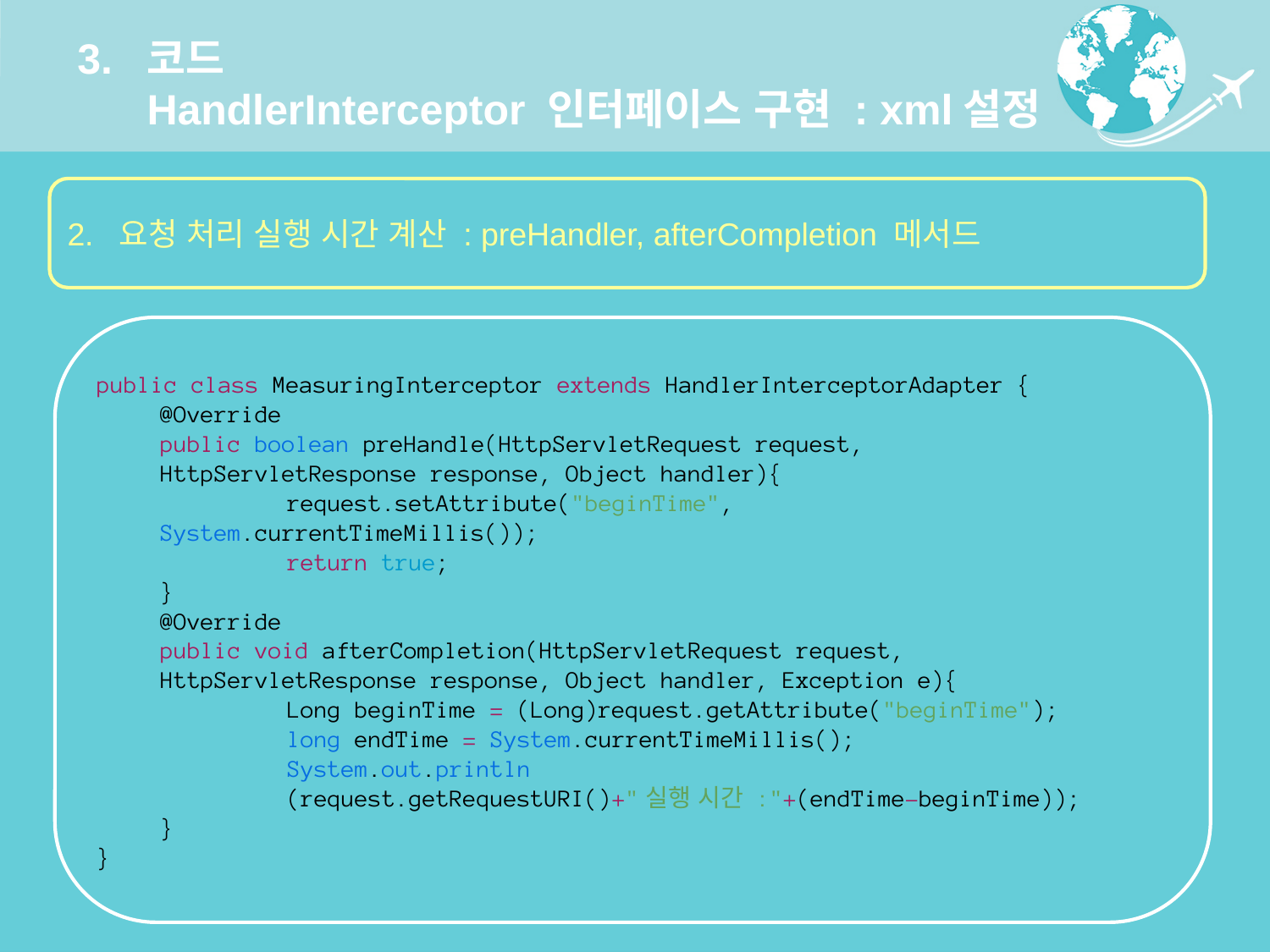

# 3.  코드 HandlerInterceptor 인터페이스 구현 : xml설정
2.  요청 처리 실행 시간 계산 : preHandler, afterCompletion 메서드
public class MeasuringInterceptor extends HandlerInterceptorAdapter {
@Override
public boolean preHandle(HttpServletRequest request, 	HttpServletResponse response, Object handler){
	request.setAttribute("beginTime", 	System.currentTimeMillis());
	return true;
}
@Override
public void afterCompletion(HttpServletRequest request, 	HttpServletResponse response, Object handler, Exception e){
	Long beginTime = (Long)request.getAttribute("beginTime");
	long endTime = System.currentTimeMillis();
	System.out.println
	(request.getRequestURI()+"실행 시간 :"+(endTime-beginTime));
}
}